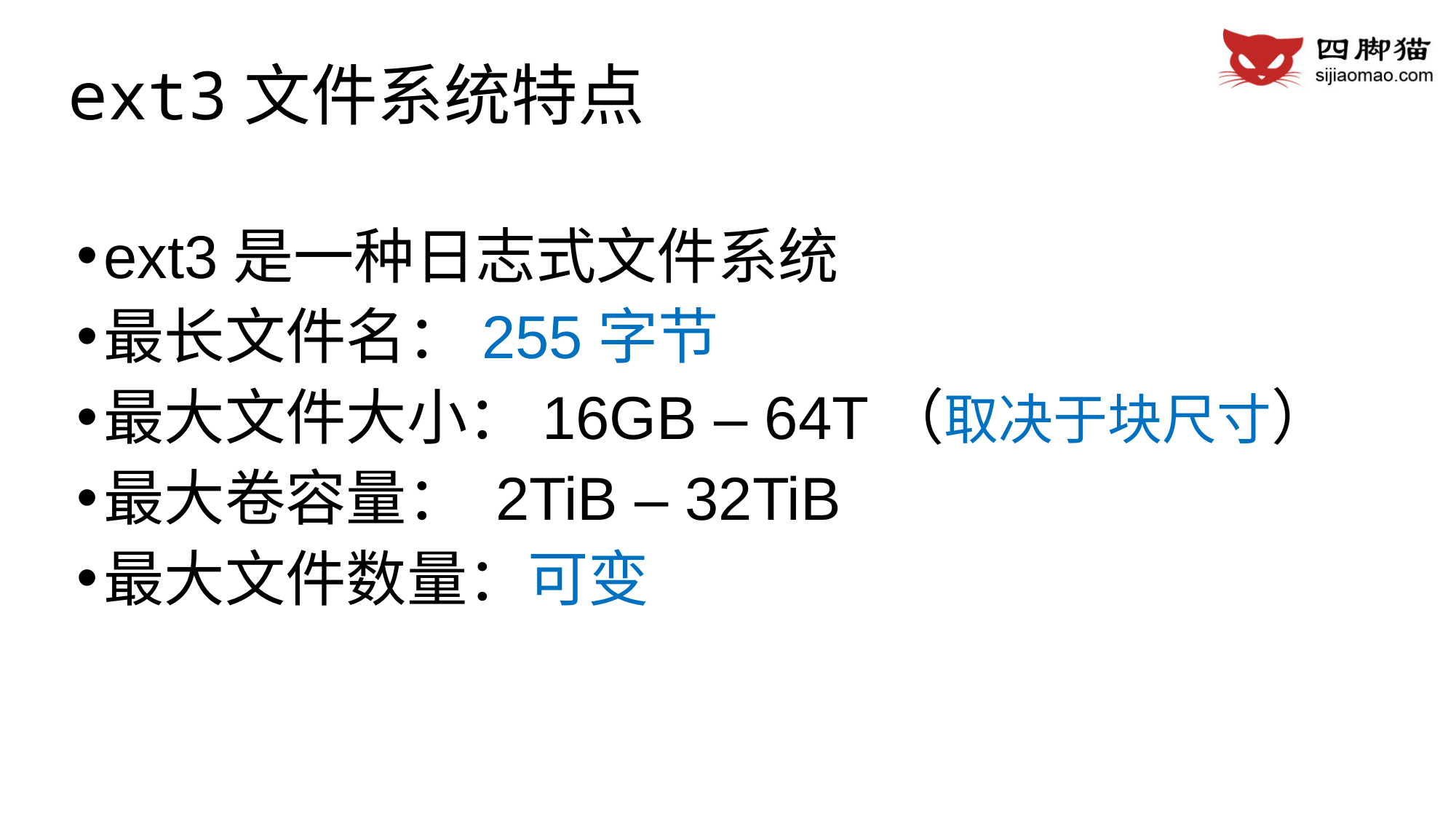

# ext3文件系统特点
ext3是一种日志式文件系统
最长文件名：255字节
最大文件大小：16GB – 64T（取决于块尺寸）
最大卷容量： 2TiB – 32TiB
最大文件数量：可变